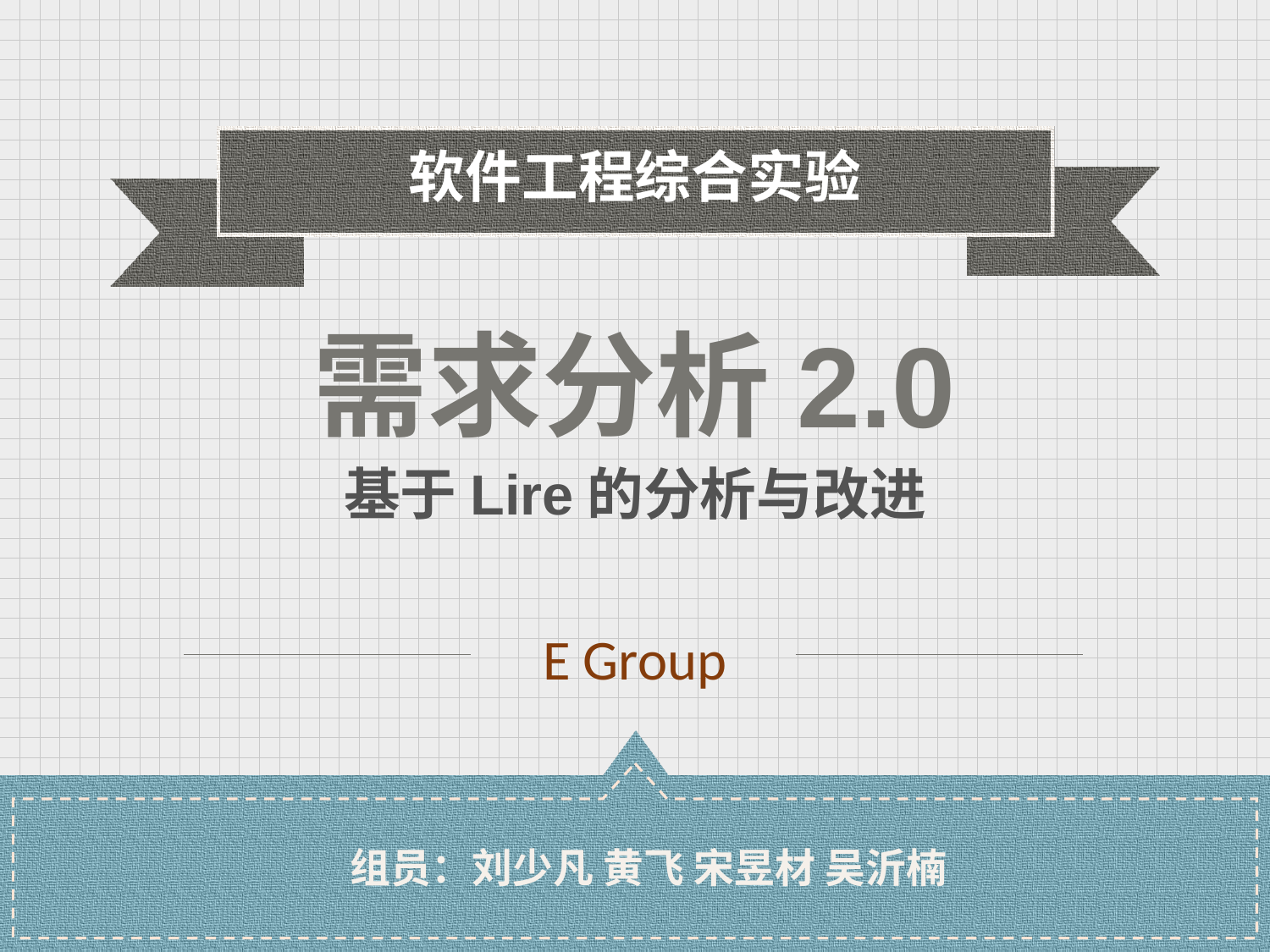

软件工程综合实验
需求分析2.0
基于Lire的分析与改进
E Group
  组员：刘少凡 黄飞 宋昱材 吴沂楠